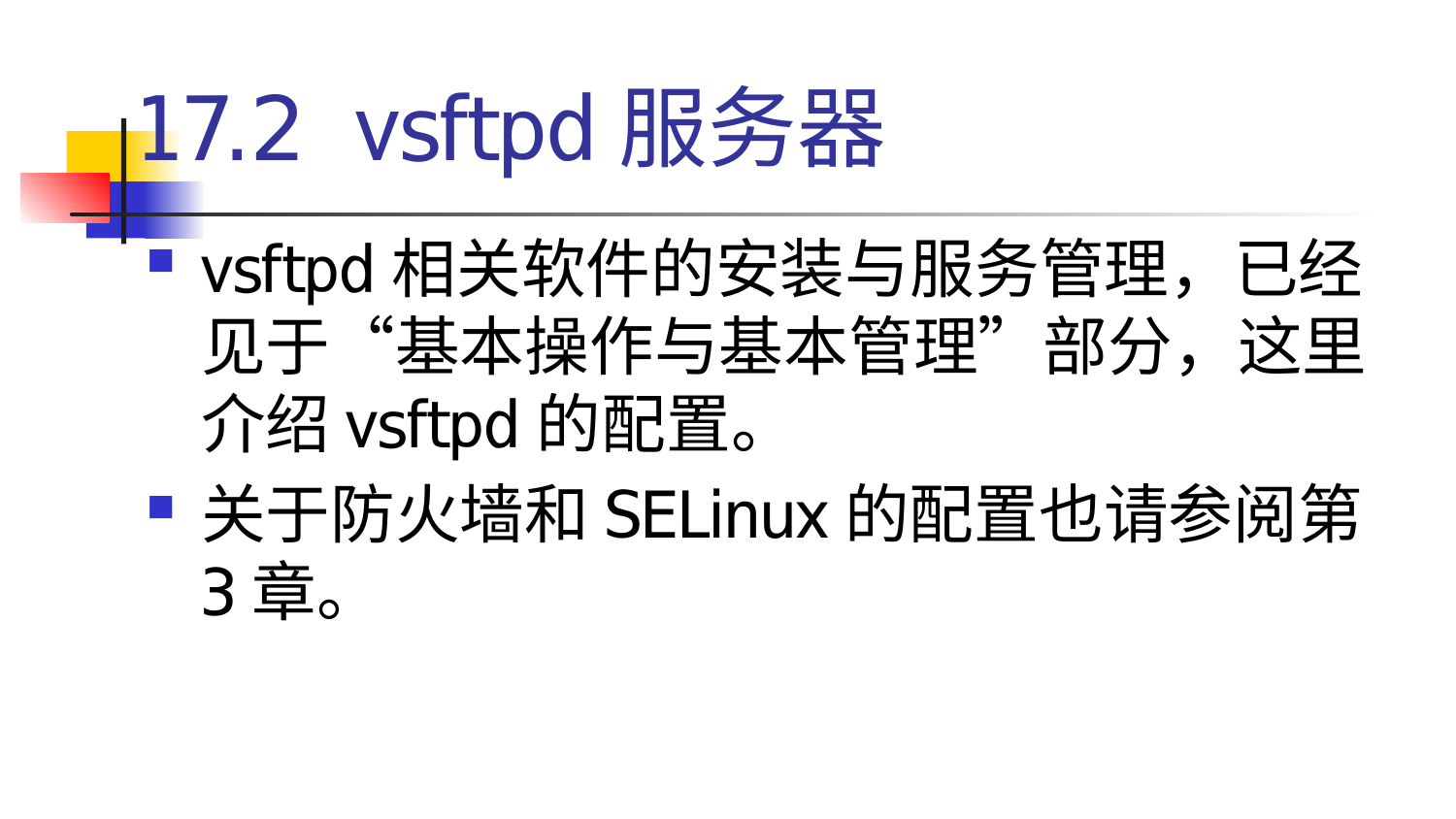

# 17.2  vsftpd服务器
vsftpd相关软件的安装与服务管理，已经见于“基本操作与基本管理”部分，这里介绍vsftpd的配置。
关于防火墙和SELinux的配置也请参阅第3章。